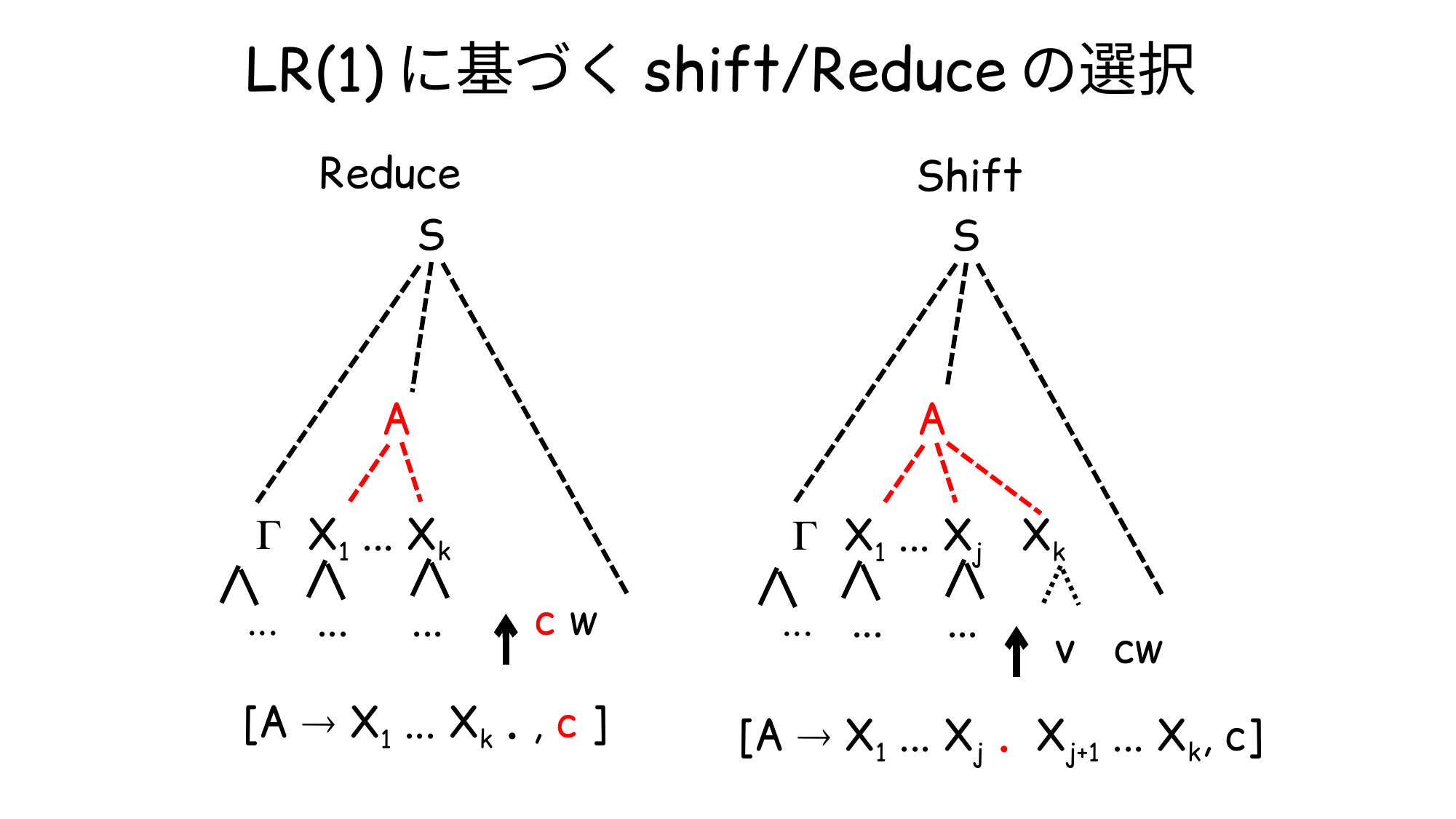

# LR(1)に基づくshift/Reduceの選択
Reduce
Shift
S
S
A
A
Γ  X1 ... Xk
Γ  X1 ... Xj   Xk
 c w
...   ...     ...
...   ...     ...
 v   cw
[A → X1 ... Xk . , c ]

[A → X1 ... Xj .  Xj+1 ... Xk, c]